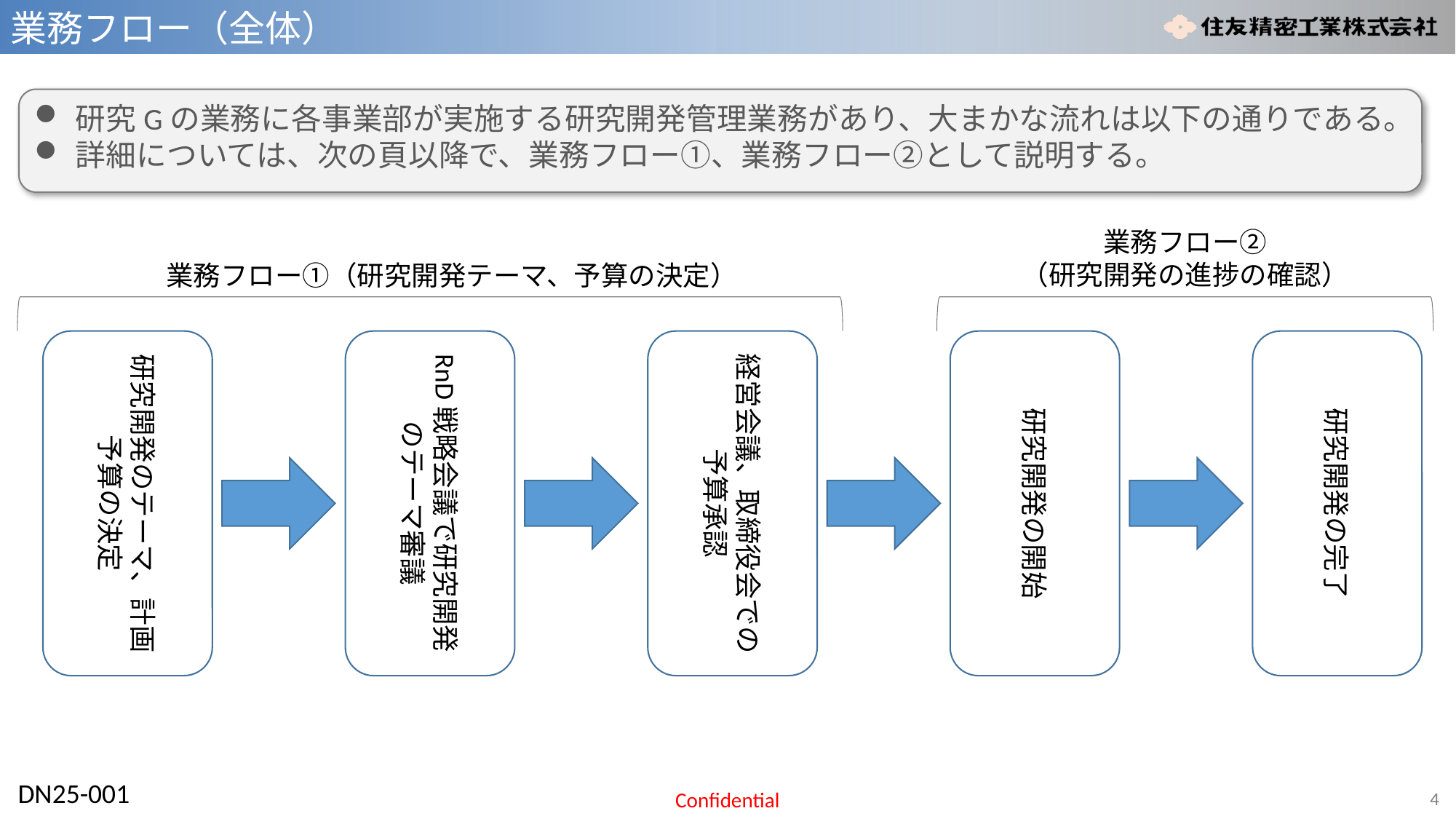

業務フロー（全体）
研究Gの業務に各事業部が実施する研究開発管理業務があり、大まかな流れは以下の通りである。
詳細については、次の頁以降で、業務フロー①、業務フロー②として説明する。

業務フロー②
（研究開発の進捗の確認）
業務フロー①（研究開発テーマ、予算の決定）
研究開発のテーマ、計画予算の決定
RnD戦略会議で研究開発のテーマ審議
経営会議、取締役会での予算承認
研究開発の開始
研究開発の完了